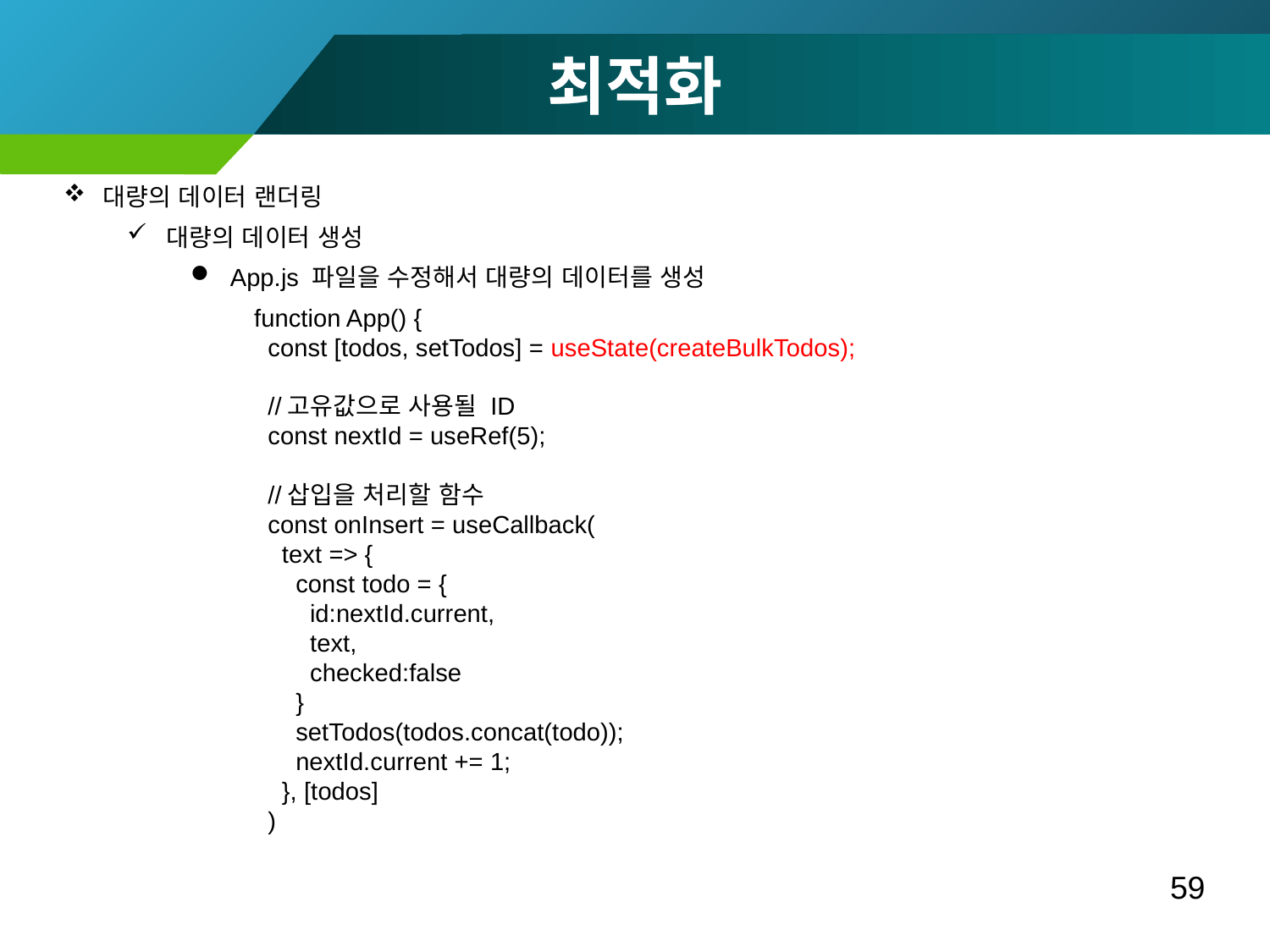

최적화
대량의 데이터 랜더링
대량의 데이터 생성
App.js 파일을 수정해서 대량의 데이터를 생성
function App() {
  const [todos, setTodos] = useState(createBulkTodos);

  //고유값으로 사용될 ID
  const nextId = useRef(5);

  //삽입을 처리할 함수
  const onInsert = useCallback(
    text => {
      const todo = {
        id:nextId.current,
        text,
        checked:false
      }
      setTodos(todos.concat(todo));
      nextId.current += 1;
    }, [todos]
  )
59